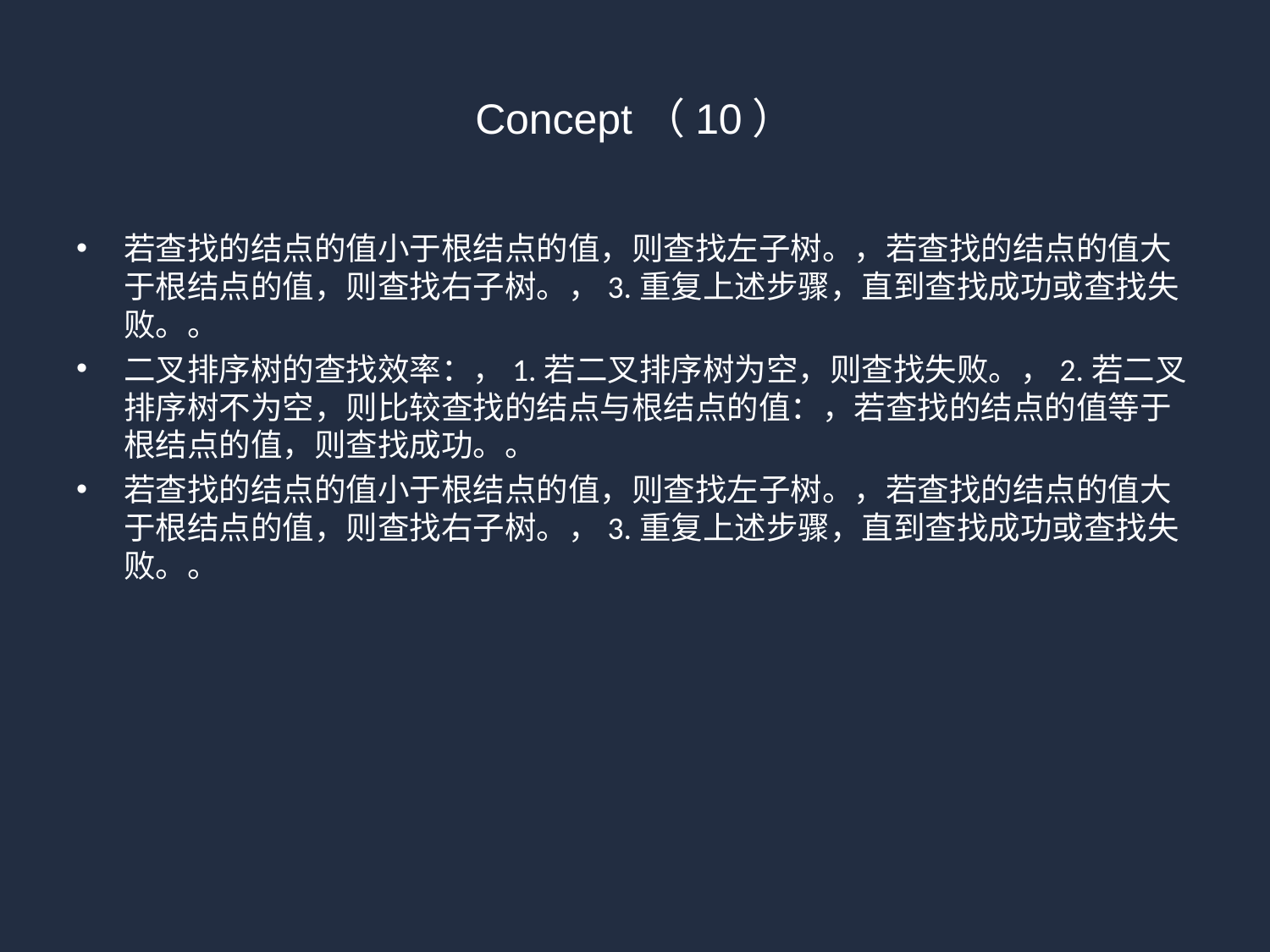

# Concept（10）
若查找的结点的值小于根结点的值，则查找左子树。，若查找的结点的值大于根结点的值，则查找右子树。，3.重复上述步骤，直到查找成功或查找失败。。
二叉排序树的查找效率：，1.若二叉排序树为空，则查找失败。，2.若二叉排序树不为空，则比较查找的结点与根结点的值：，若查找的结点的值等于根结点的值，则查找成功。。
若查找的结点的值小于根结点的值，则查找左子树。，若查找的结点的值大于根结点的值，则查找右子树。，3.重复上述步骤，直到查找成功或查找失败。。